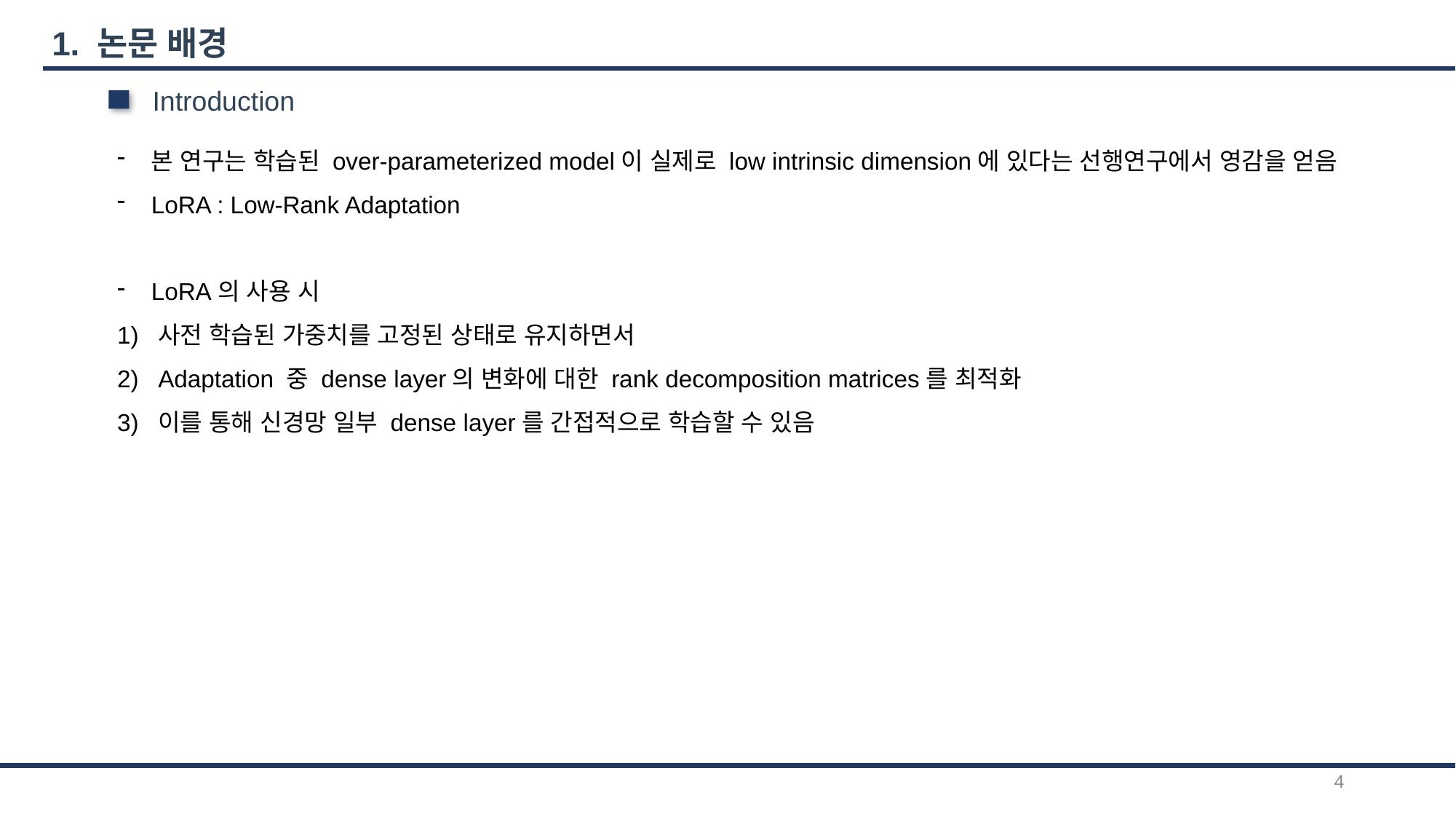

1. 논문 배경
Introduction

본 연구는 학습된 over-parameterized model이 실제로 low intrinsic dimension에 있다는 선행연구에서 영감을 얻음
LoRA : Low-Rank Adaptation

LoRA의 사용 시
사전 학습된 가중치를 고정된 상태로 유지하면서
Adaptation 중 dense layer의 변화에 대한 rank decomposition matrices를 최적화
이를 통해 신경망 일부 dense layer를 간접적으로 학습할 수 있음

4